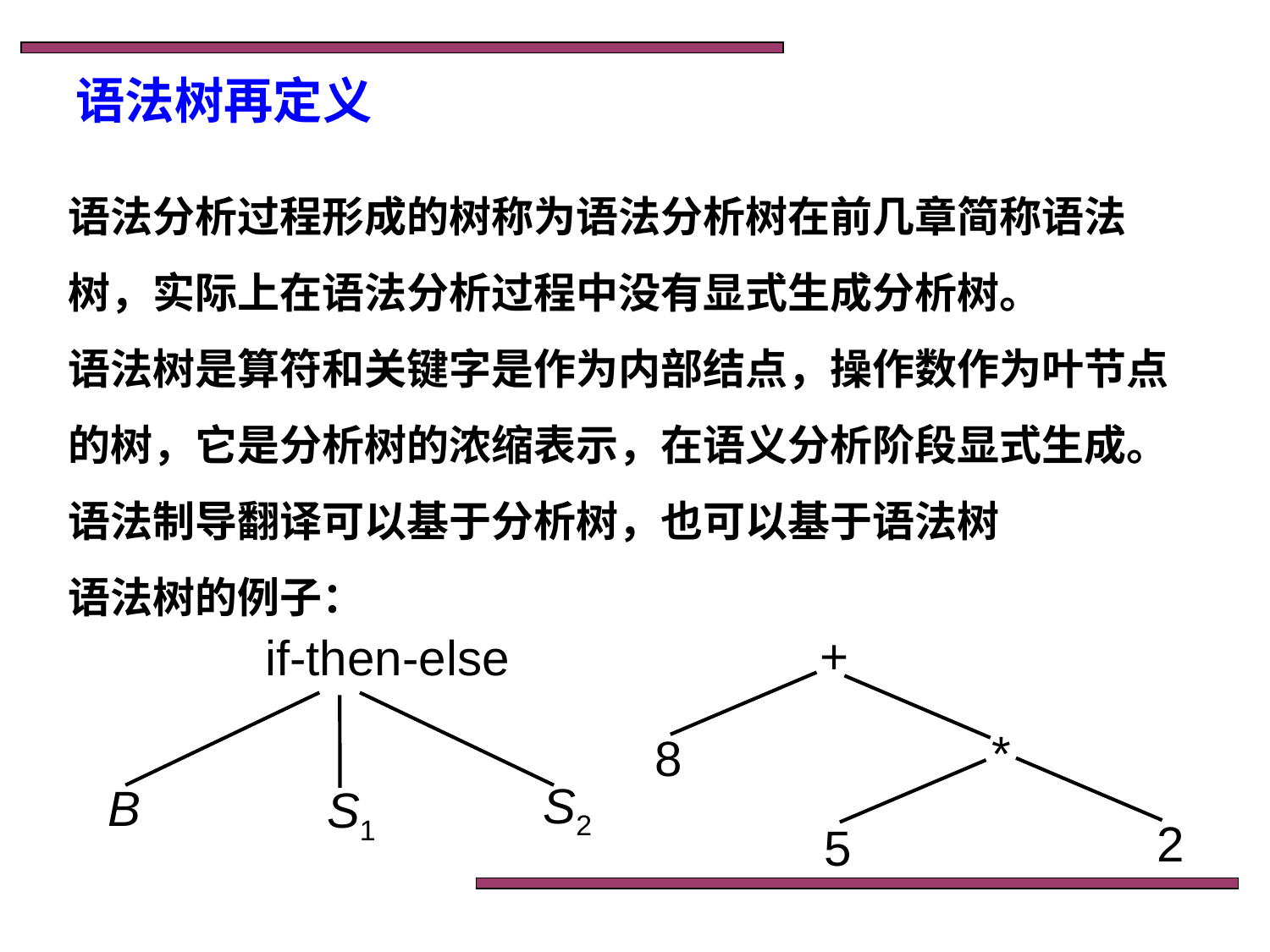

语法树再定义
语法分析过程形成的树称为语法分析树在前几章简称语法树，实际上在语法分析过程中没有显式生成分析树。
语法树是算符和关键字是作为内部结点，操作数作为叶节点的树，它是分析树的浓缩表示，在语义分析阶段显式生成。
语法制导翻译可以基于分析树，也可以基于语法树
语法树的例子：
+
if-then-else

*
8

S2
B
S1
2
5